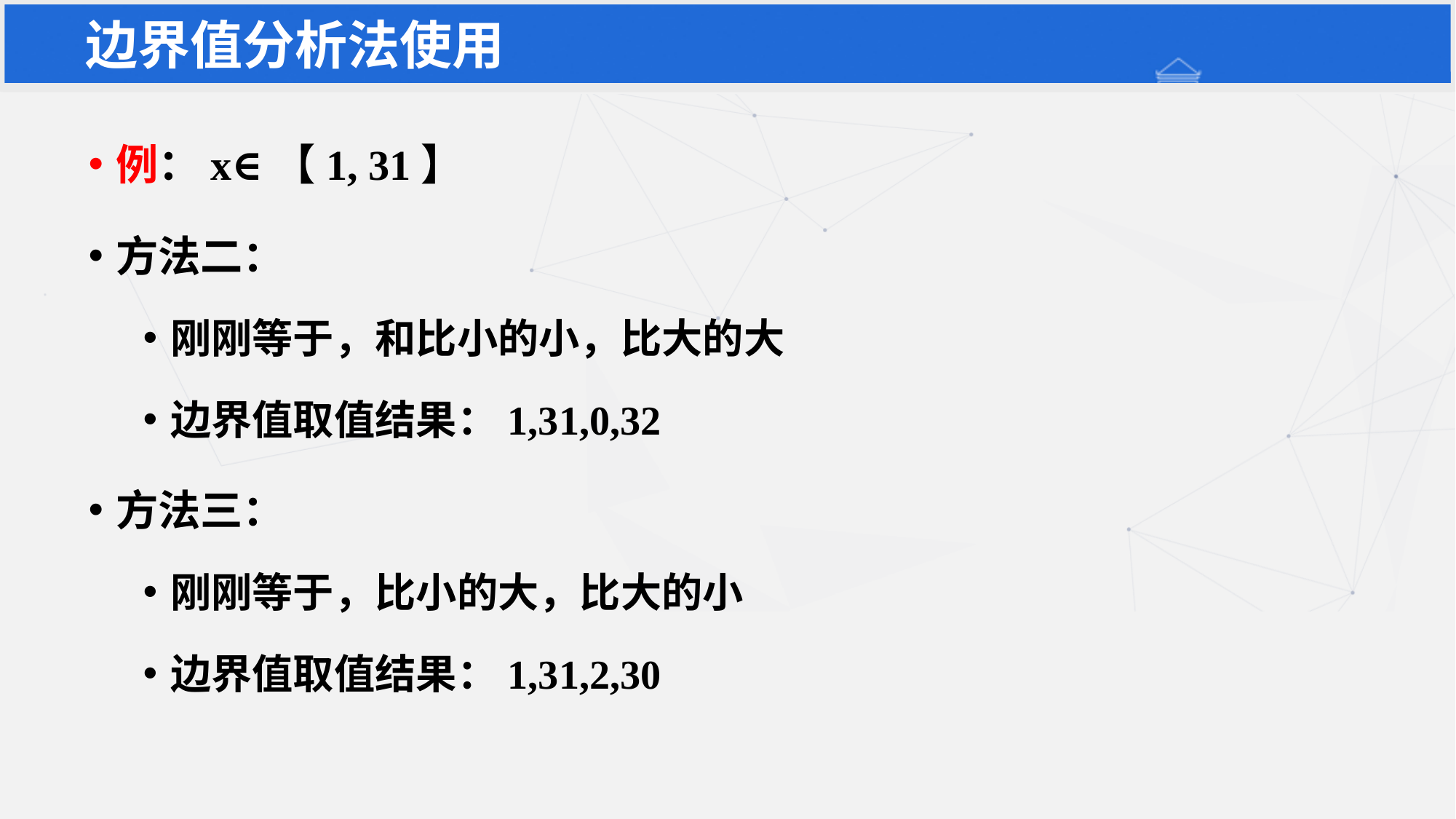

# 边界值分析法使用
例：x∈【1, 31】
方法二：
刚刚等于，和比小的小，比大的大
边界值取值结果：1,31,0,32
方法三：
刚刚等于，比小的大，比大的小
边界值取值结果：1,31,2,30